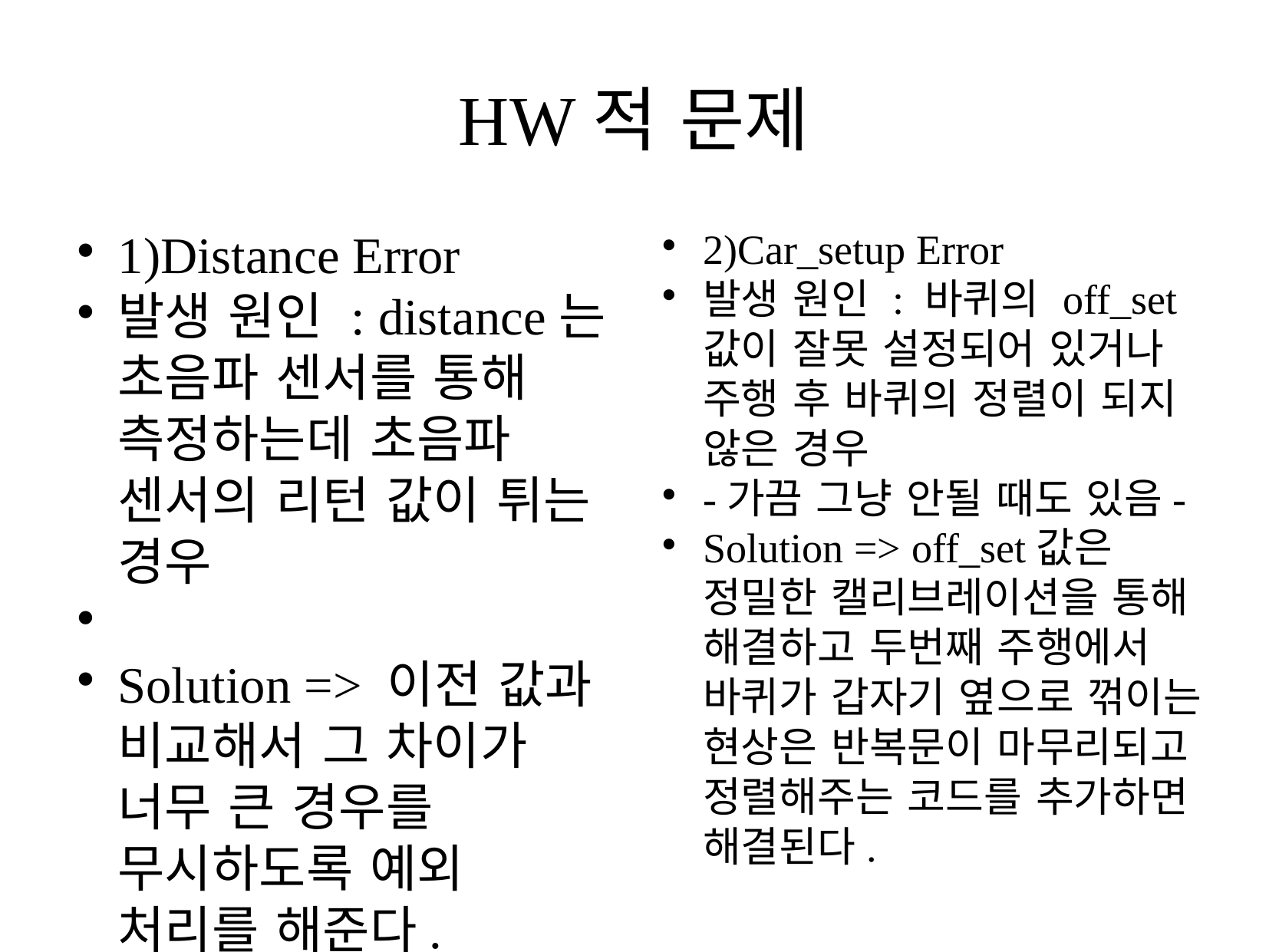

HW적 문제
1)Distance Error
발생 원인 : distance는 초음파 센서를 통해 측정하는데 초음파 센서의 리턴 값이 튀는 경우

Solution => 이전 값과 비교해서 그 차이가 너무 큰 경우를 무시하도록 예외 처리를 해준다.

2)Car_setup Error
발생 원인 : 바퀴의 off_set값이 잘못 설정되어 있거나 주행 후 바퀴의 정렬이 되지 않은 경우
-가끔 그냥 안될 때도 있음-
Solution => off_set값은 정밀한 캘리브레이션을 통해 해결하고 두번째 주행에서   바퀴가 갑자기 옆으로 꺾이는 현상은 반복문이 마무리되고 정렬해주는 코드를 추가하면 해결된다.